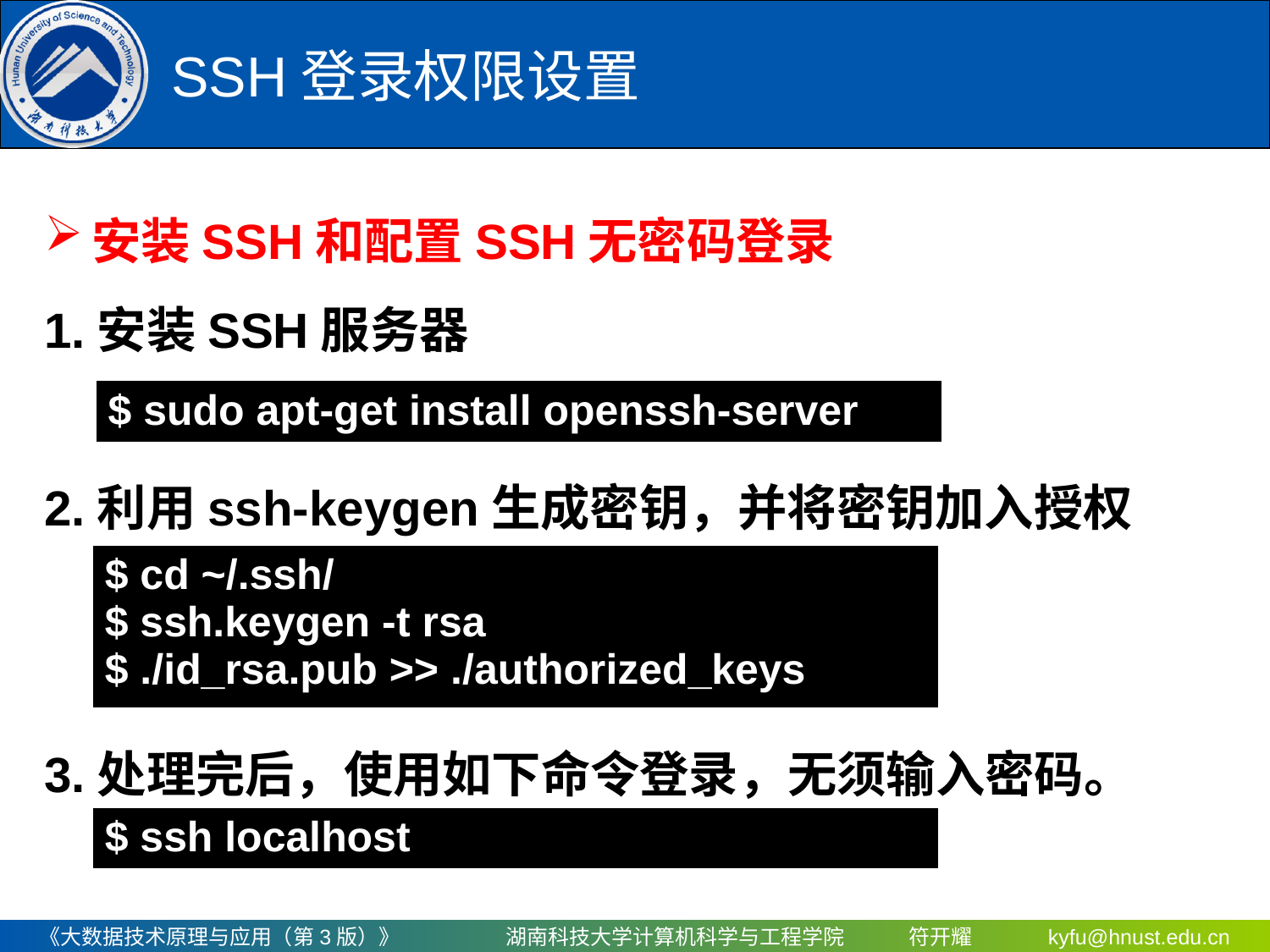

# SSH登录权限设置
安装SSH和配置SSH无密码登录
1.安装SSH服务器

2.利用ssh-keygen生成密钥，并将密钥加入授权

3.处理完后，使用如下命令登录，无须输入密码。

| $ sudo apt-get install openssh-server |
| --- |
| $ cd ~/.ssh/ $ ssh.keygen -t rsa $ ./id\_rsa.pub >> ./authorized\_keys |
| --- |
| $ ssh localhost |
| --- |